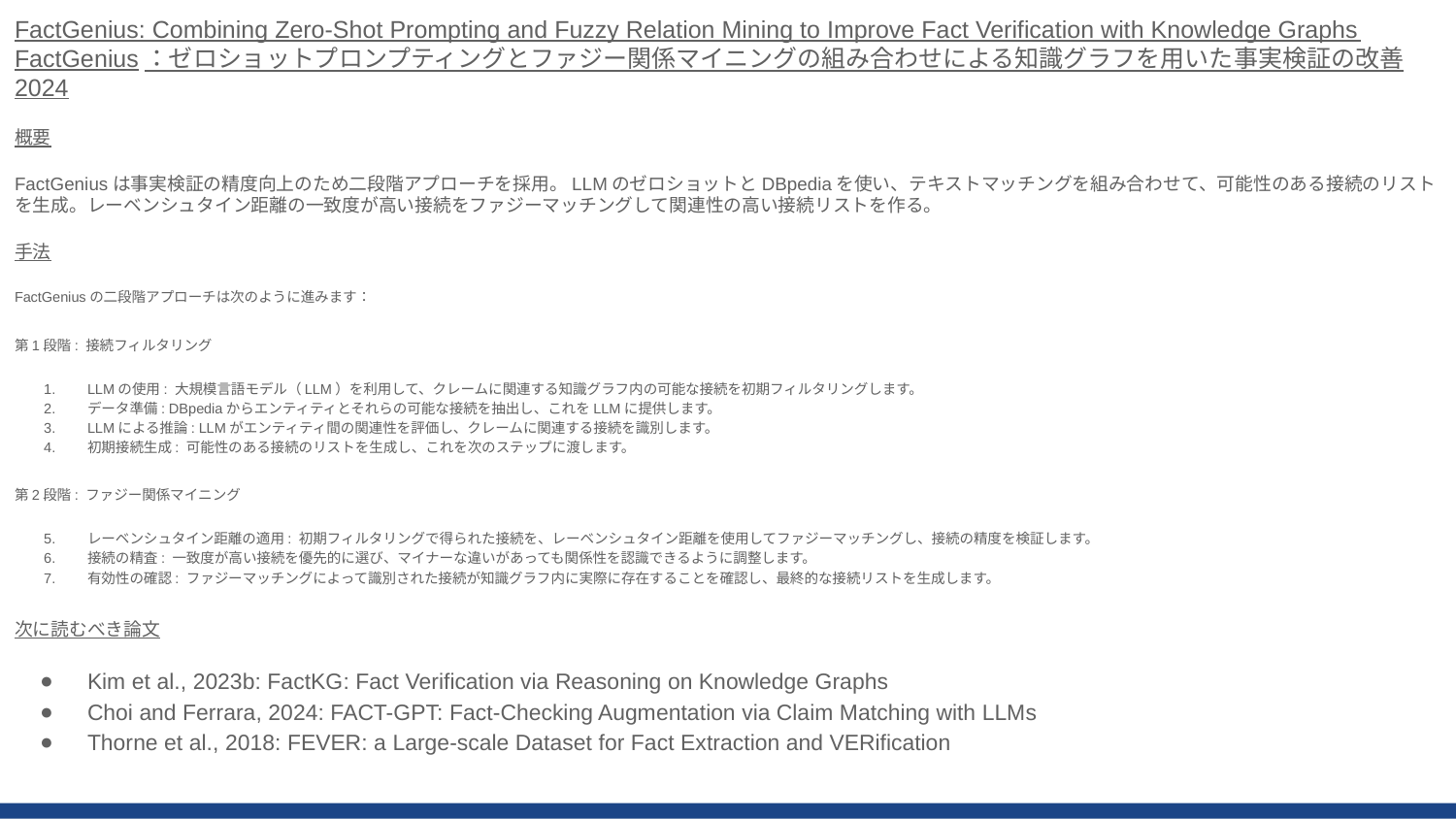

FactGenius: Combining Zero-Shot Prompting and Fuzzy Relation Mining to Improve Fact Verification with Knowledge Graphs FactGenius：ゼロショットプロンプティングとファジー関係マイニングの組み合わせによる知識グラフを用いた事実検証の改善 2024
概要
FactGeniusは事実検証の精度向上のため二段階アプローチを採用。LLMのゼロショットとDBpediaを使い、テキストマッチングを組み合わせて、可能性のある接続のリストを生成。レーベンシュタイン距離の一致度が高い接続をファジーマッチングして関連性の高い接続リストを作る。
手法
FactGeniusの二段階アプローチは次のように進みます：
第1段階: 接続フィルタリング
LLMの使用: 大規模言語モデル（LLM）を利用して、クレームに関連する知識グラフ内の可能な接続を初期フィルタリングします。
データ準備: DBpediaからエンティティとそれらの可能な接続を抽出し、これをLLMに提供します。
LLMによる推論: LLMがエンティティ間の関連性を評価し、クレームに関連する接続を識別します。
初期接続生成: 可能性のある接続のリストを生成し、これを次のステップに渡します。
第2段階: ファジー関係マイニング
レーベンシュタイン距離の適用: 初期フィルタリングで得られた接続を、レーベンシュタイン距離を使用してファジーマッチングし、接続の精度を検証します。
接続の精査: 一致度が高い接続を優先的に選び、マイナーな違いがあっても関係性を認識できるように調整します。
有効性の確認: ファジーマッチングによって識別された接続が知識グラフ内に実際に存在することを確認し、最終的な接続リストを生成します。
次に読むべき論文
Kim et al., 2023b: FactKG: Fact Verification via Reasoning on Knowledge Graphs
Choi and Ferrara, 2024: FACT-GPT: Fact-Checking Augmentation via Claim Matching with LLMs
Thorne et al., 2018: FEVER: a Large-scale Dataset for Fact Extraction and VERification